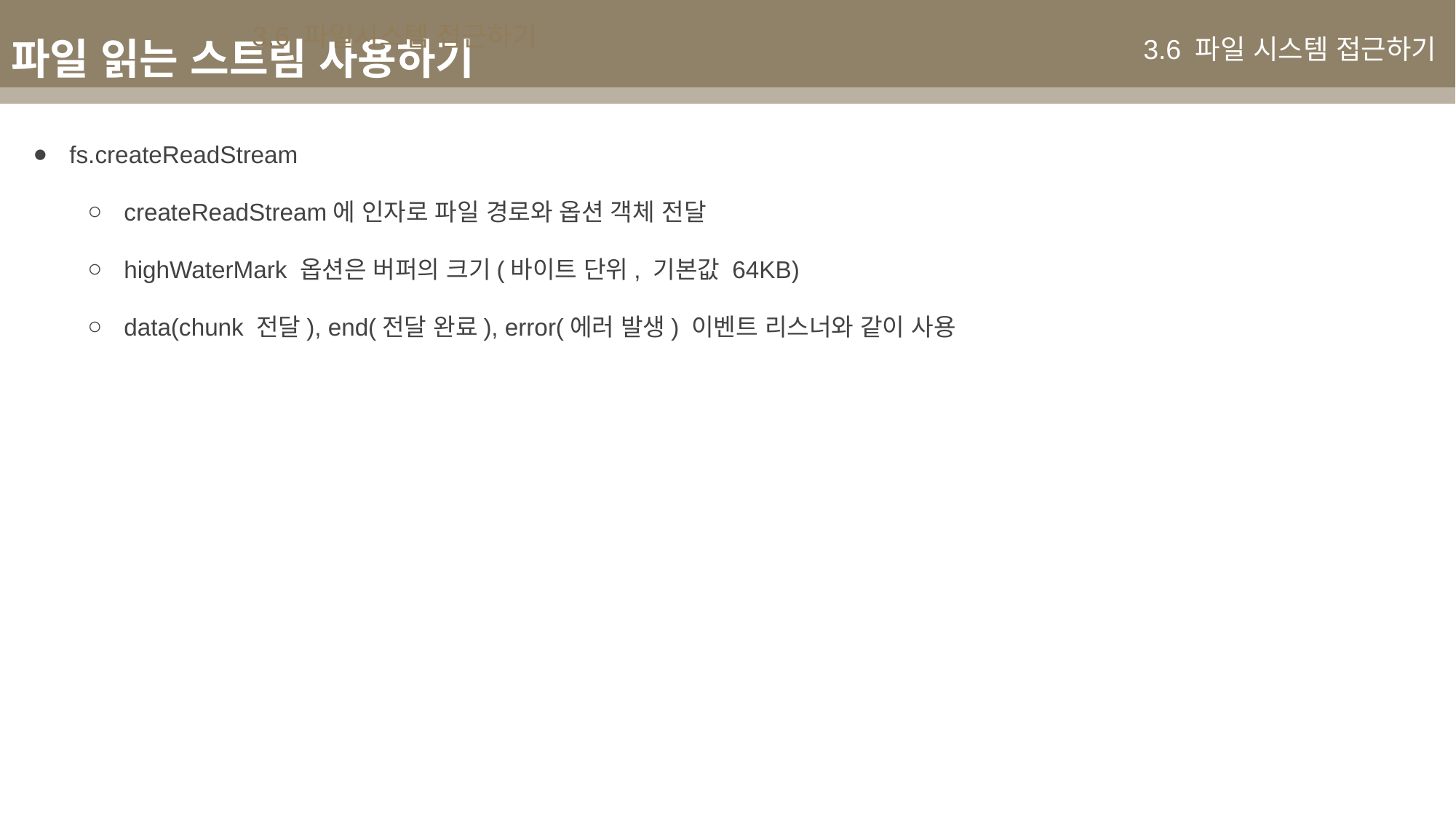

3.6 파일시스템 접근하기
파일 읽는 스트림 사용하기
3.6 파일 시스템 접근하기
fs.createReadStream
createReadStream에 인자로 파일 경로와 옵션 객체 전달
highWaterMark 옵션은 버퍼의 크기(바이트 단위, 기본값 64KB)
data(chunk 전달), end(전달 완료), error(에러 발생) 이벤트 리스너와 같이 사용